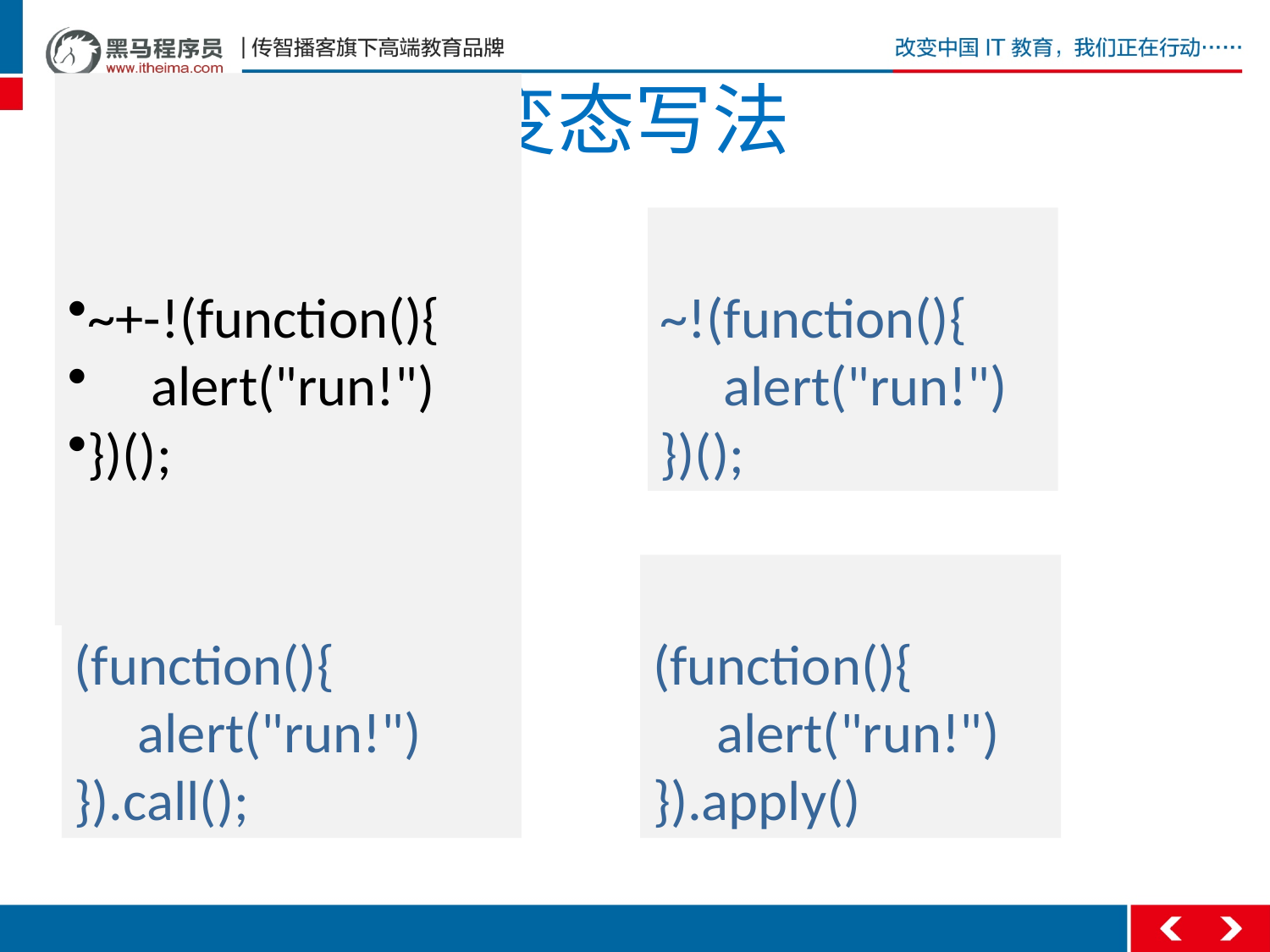

# 变态写法

~+-!(function(){
     alert("run!")
})();

~!(function(){
     alert("run!")
})();

(function(){
     alert("run!")
}).call();

(function(){
     alert("run!")
}).apply()